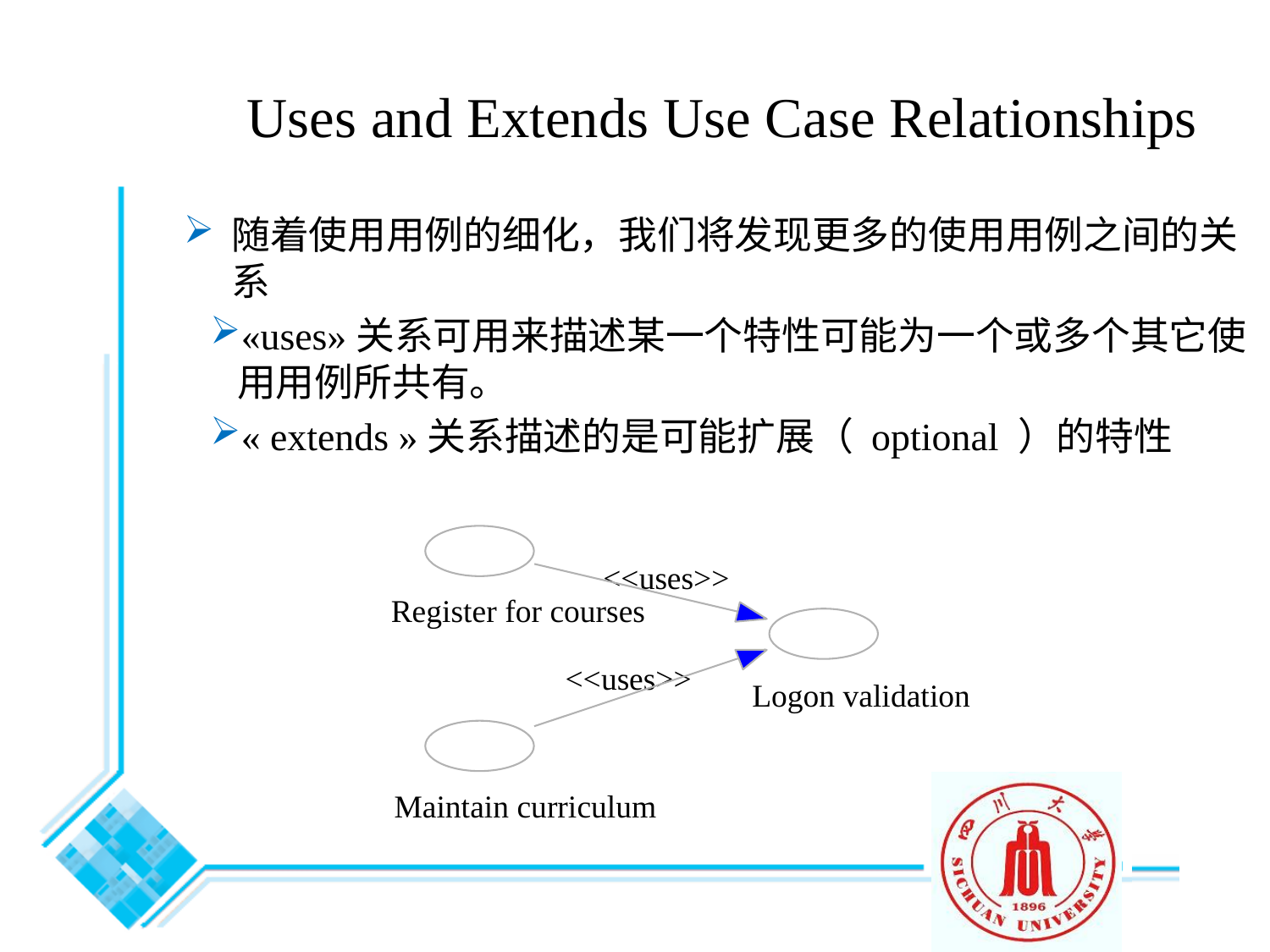

# Uses and Extends Use Case Relationships
随着使用用例的细化，我们将发现更多的使用用例之间的关系
«uses»关系可用来描述某一个特性可能为一个或多个其它使用用例所共有。
« extends »关系描述的是可能扩展（ optional ）的特性

<<uses>>

Register for courses

<<uses>>
Logon validation

Maintain curriculum